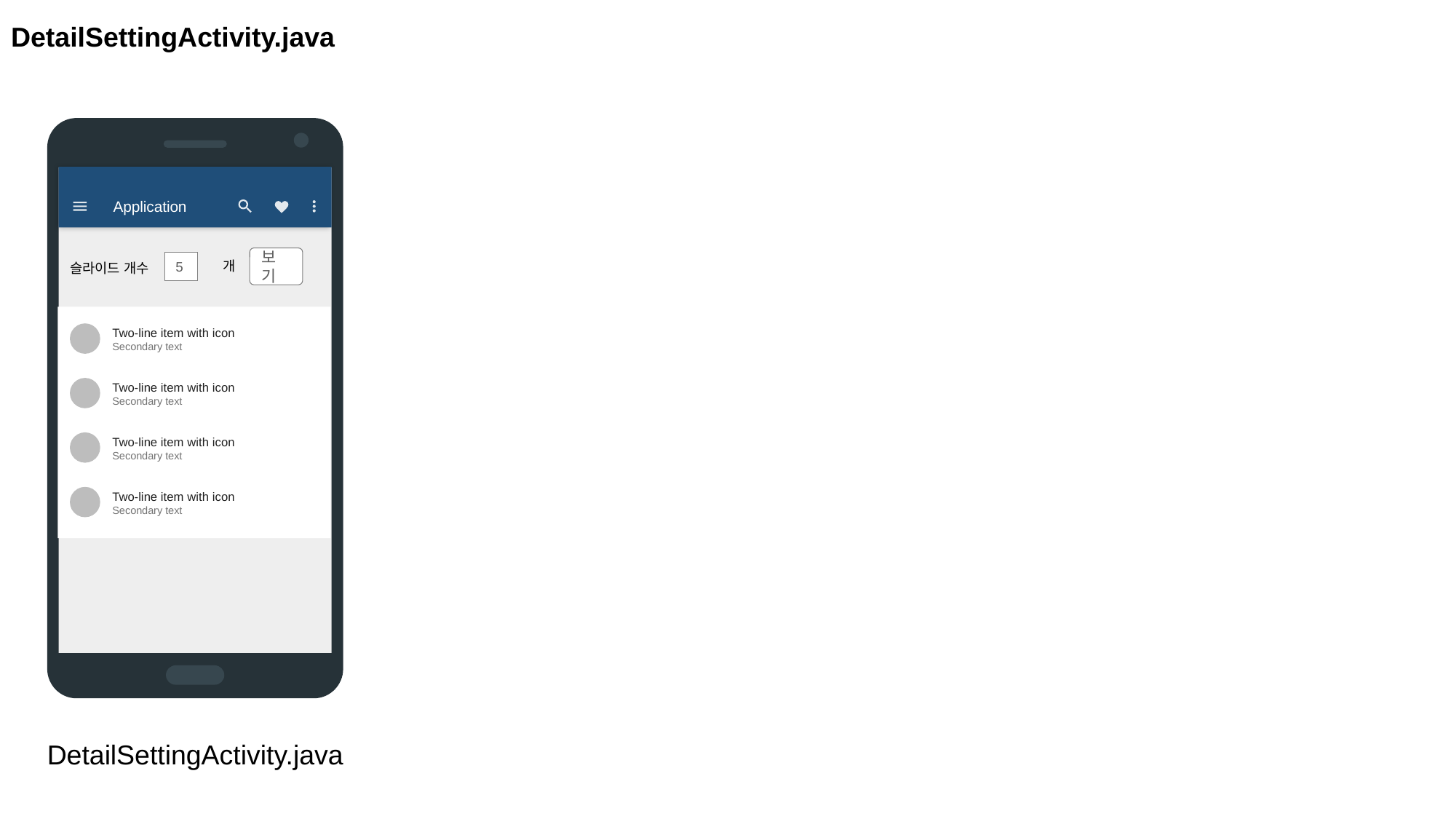

DetailSettingActivity.java

Application

DetailSettingActivity.java
보기
5
개
슬라이드 개수
Two-line item with icon
Secondary text
Two-line item with icon
Secondary text
Two-line item with icon
Secondary text
Two-line item with icon
Secondary text